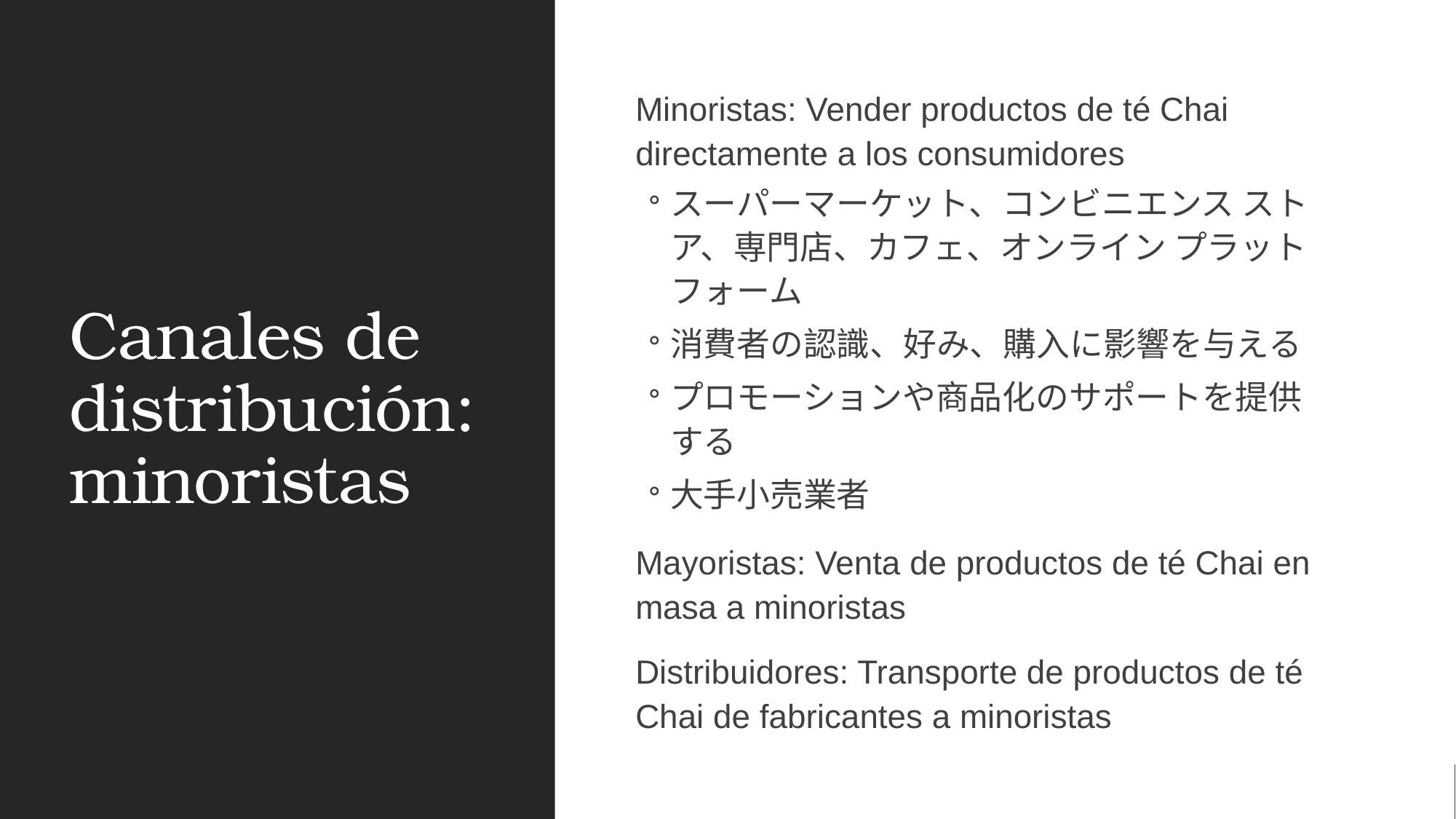

# Canales de distribución: minoristas
Minoristas: Vender productos de té Chai directamente a los consumidores
スーパーマーケット、コンビニエンス ストア、専門店、カフェ、オンライン プラットフォーム
消費者の認識、好み、購入に影響を与える
プロモーションや商品化のサポートを提供する
大手小売業者
Mayoristas: Venta de productos de té Chai en masa a minoristas
Distribuidores: Transporte de productos de té Chai de fabricantes a minoristas